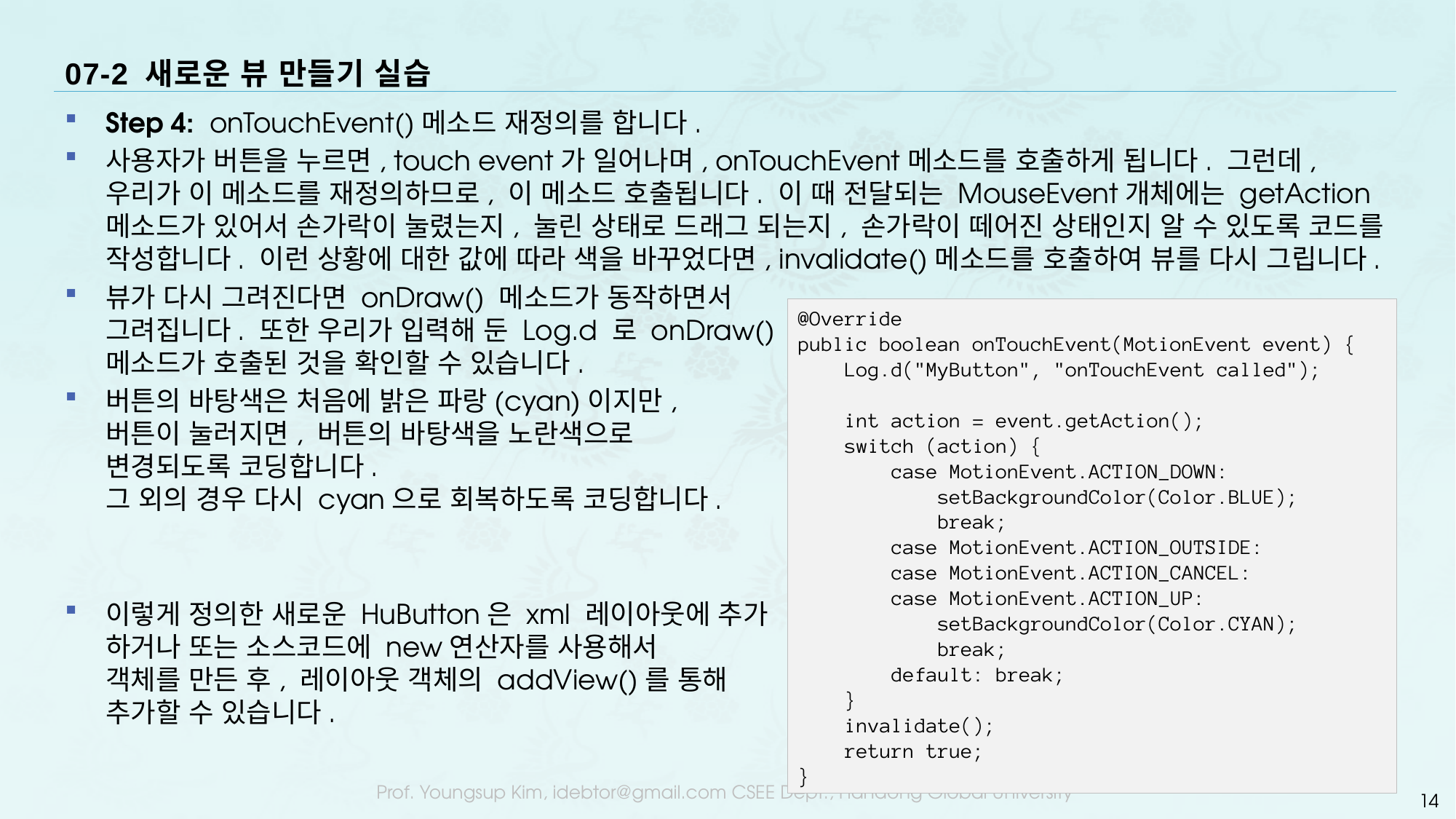

# 07-2 새로운 뷰 만들기 실습
Step 4:  onTouchEvent()메소드 재정의를 합니다.
사용자가 버튼을 누르면, touch event가 일어나며, onTouchEvent메소드를 호출하게 됩니다. 그런데, 우리가 이 메소드를 재정의하므로, 이 메소드 호출됩니다. 이 때 전달되는 MouseEvent개체에는 getAction메소드가 있어서 손가락이 눌렸는지, 눌린 상태로 드래그 되는지, 손가락이 떼어진 상태인지 알 수 있도록 코드를 작성합니다. 이런 상황에 대한 값에 따라 색을 바꾸었다면, invalidate()메소드를 호출하여 뷰를 다시 그립니다.
뷰가 다시 그려진다면 onDraw() 메소드가 동작하면서
그려집니다. 또한 우리가 입력해 둔 Log.d 로 onDraw()
메소드가 호출된 것을 확인할 수 있습니다.
버튼의 바탕색은 처음에 밝은 파랑(cyan)이지만,
버튼이 눌러지면, 버튼의 바탕색을 노란색으로
변경되도록 코딩합니다.
그 외의 경우 다시 cyan으로 회복하도록 코딩합니다.

이렇게 정의한 새로운 HuButton은 xml 레이아웃에 추가
하거나 또는 소스코드에 new연산자를 사용해서
객체를 만든 후, 레이아웃 객체의 addView()를 통해
추가할 수 있습니다.

@Override
public boolean onTouchEvent(MotionEvent event) {
    Log.d("MyButton", "onTouchEvent called");

    int action = event.getAction();
    switch (action) {
        case MotionEvent.ACTION_DOWN:
            setBackgroundColor(Color.BLUE);
            break;
        case MotionEvent.ACTION_OUTSIDE:
        case MotionEvent.ACTION_CANCEL:
        case MotionEvent.ACTION_UP:
            setBackgroundColor(Color.CYAN);
            break;
        default: break;
    }
    invalidate();
    return true;
}
14